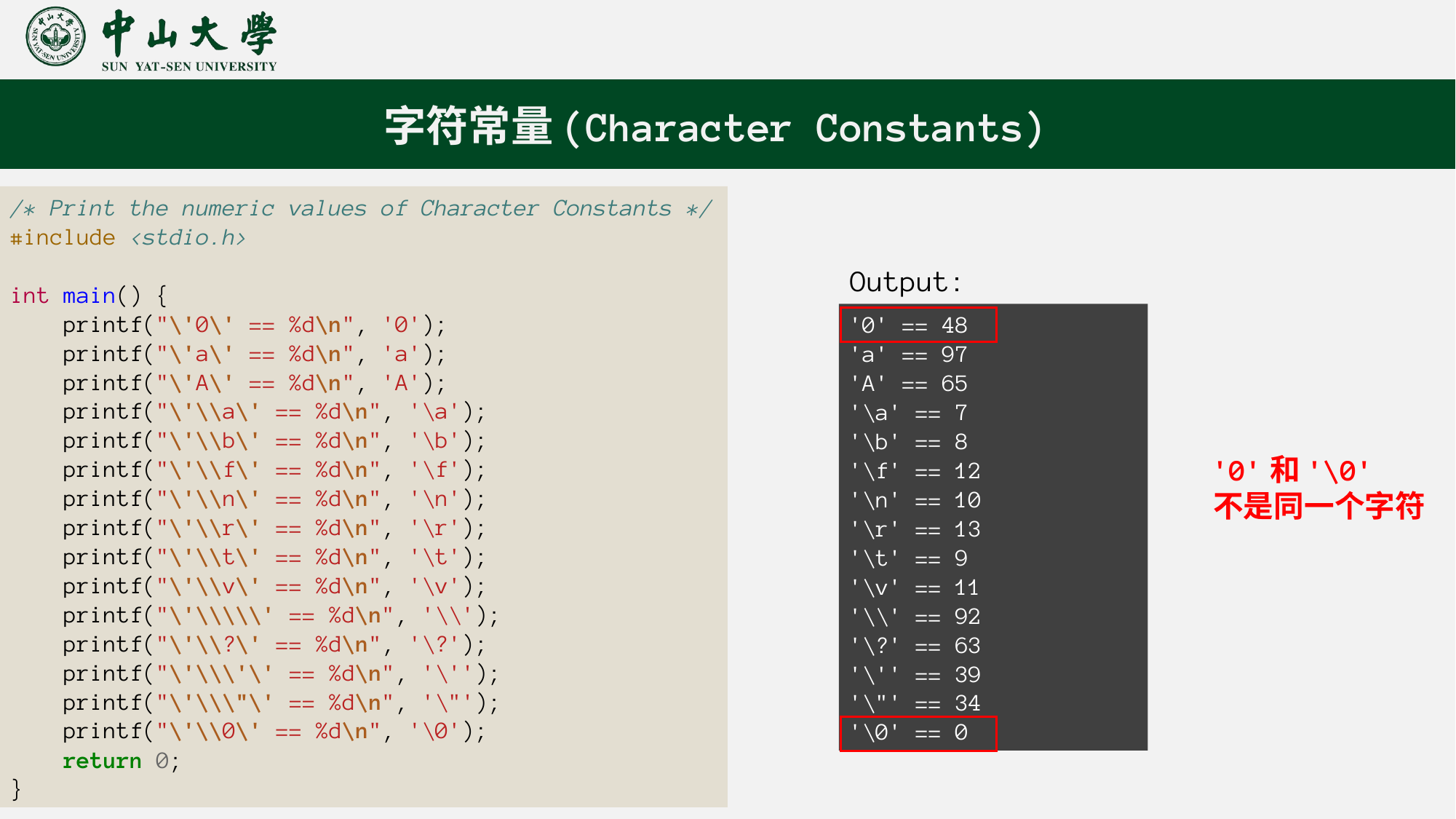

字符常量(Character Constants)
/* Print the numeric values of Character Constants */
#include <stdio.h>

int main() {
    printf("\'0\' == %d\n", '0');
    printf("\'a\' == %d\n", 'a');
    printf("\'A\' == %d\n", 'A');
    printf("\'\\a\' == %d\n", '\a');
    printf("\'\\b\' == %d\n", '\b');
    printf("\'\\f\' == %d\n", '\f');
    printf("\'\\n\' == %d\n", '\n');
    printf("\'\\r\' == %d\n", '\r');
    printf("\'\\t\' == %d\n", '\t');
    printf("\'\\v\' == %d\n", '\v');
    printf("\'\\\\\' == %d\n", '\\');
    printf("\'\\?\' == %d\n", '\?');
    printf("\'\\\'\' == %d\n", '\'');
    printf("\'\\\"\' == %d\n", '\"');
    printf("\'\\0\' == %d\n", '\0');
    return 0;
}
Output:
'0' == 48
'a' == 97
'A' == 65
'\a' == 7
'\b' == 8
'\f' == 12
'\n' == 10
'\r' == 13
'\t' == 9
'\v' == 11
'\\' == 92
'\?' == 63
'\'' == 39
'\"' == 34
'\0' == 0

'0'和'\0'
不是同一个字符